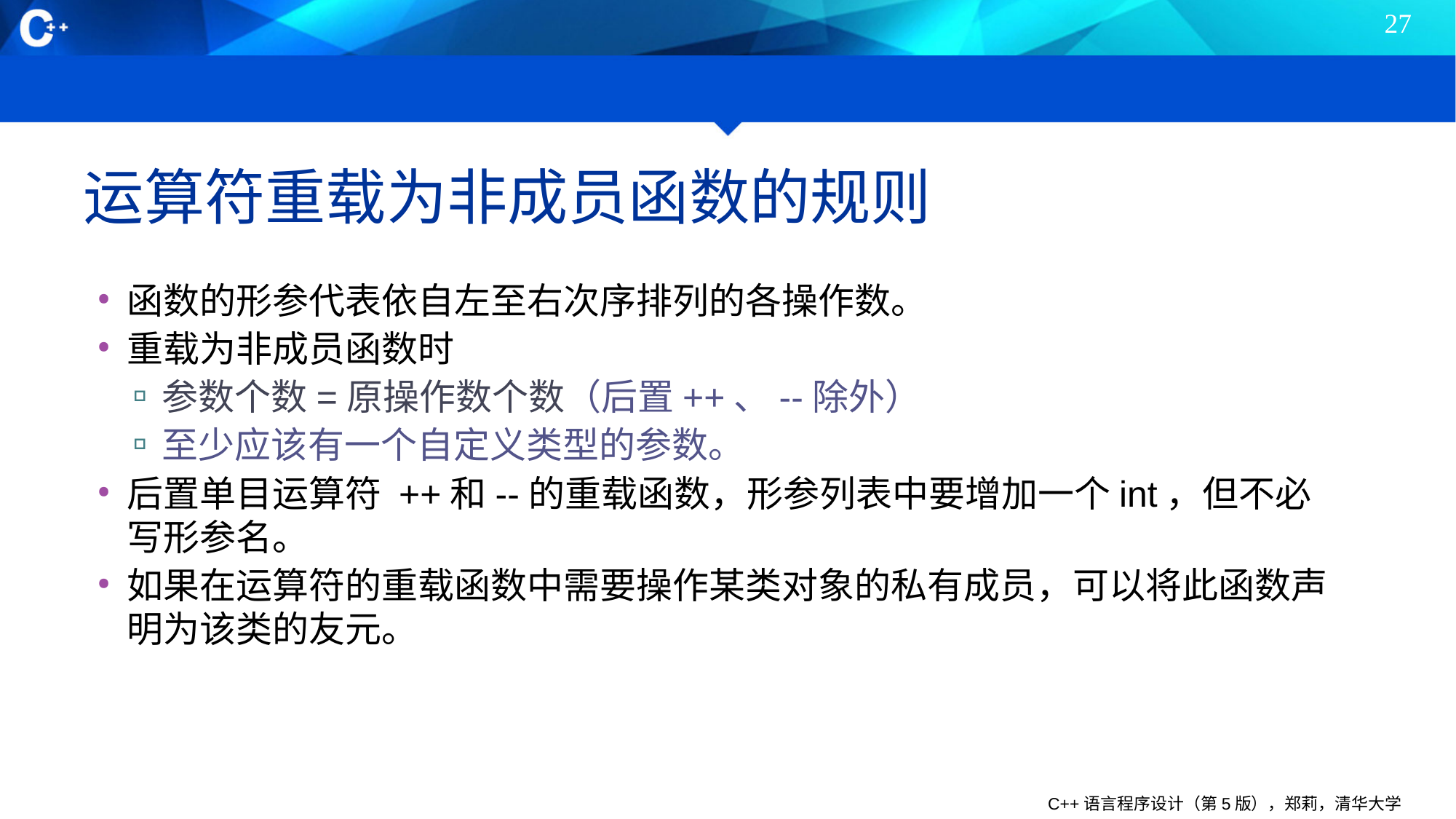

27
# 运算符重载为非成员函数的规则
函数的形参代表依自左至右次序排列的各操作数。
重载为非成员函数时
参数个数=原操作数个数（后置++、--除外）
至少应该有一个自定义类型的参数。
后置单目运算符 ++和--的重载函数，形参列表中要增加一个int，但不必写形参名。
如果在运算符的重载函数中需要操作某类对象的私有成员，可以将此函数声明为该类的友元。